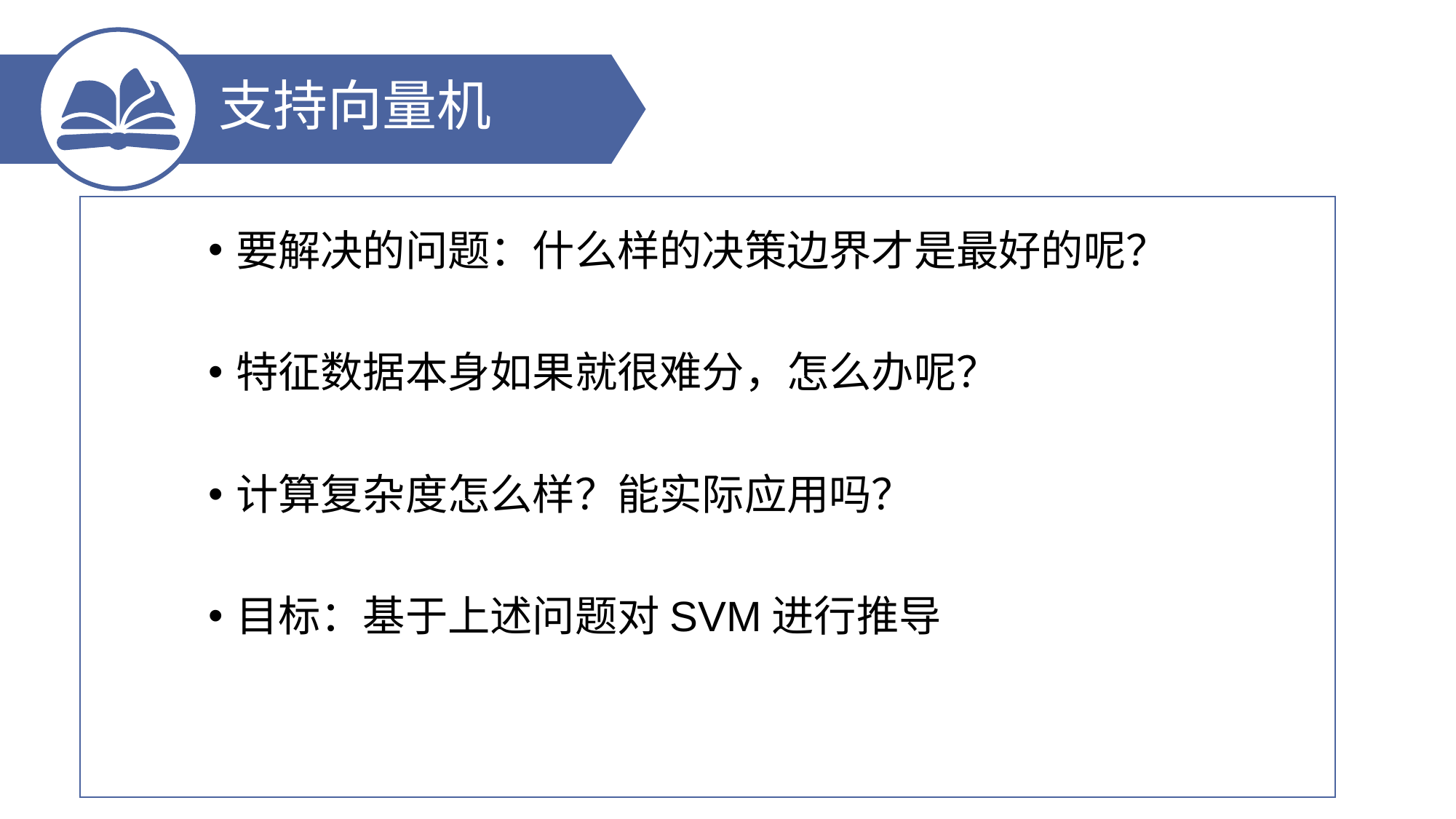

支持向量机

要解决的问题：什么样的决策边界才是最好的呢？

特征数据本身如果就很难分，怎么办呢？

计算复杂度怎么样？能实际应用吗？

目标：基于上述问题对SVM进行推导